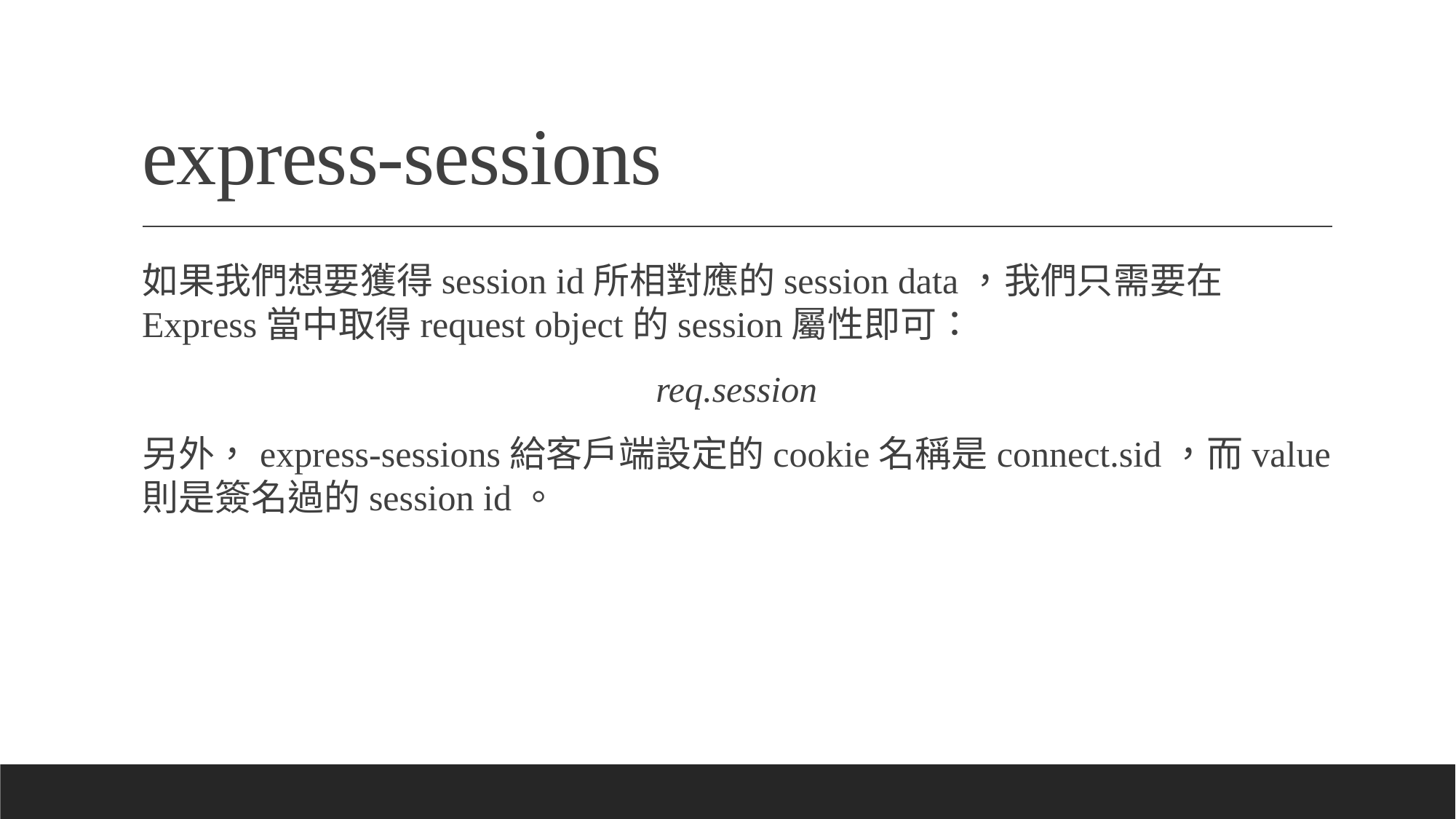

# express-sessions
如果我們想要獲得session id所相對應的session data，我們只需要在Express當中取得request object的session屬性即可：
req.session
另外，express-sessions給客戶端設定的cookie名稱是connect.sid，而value則是簽名過的session id。